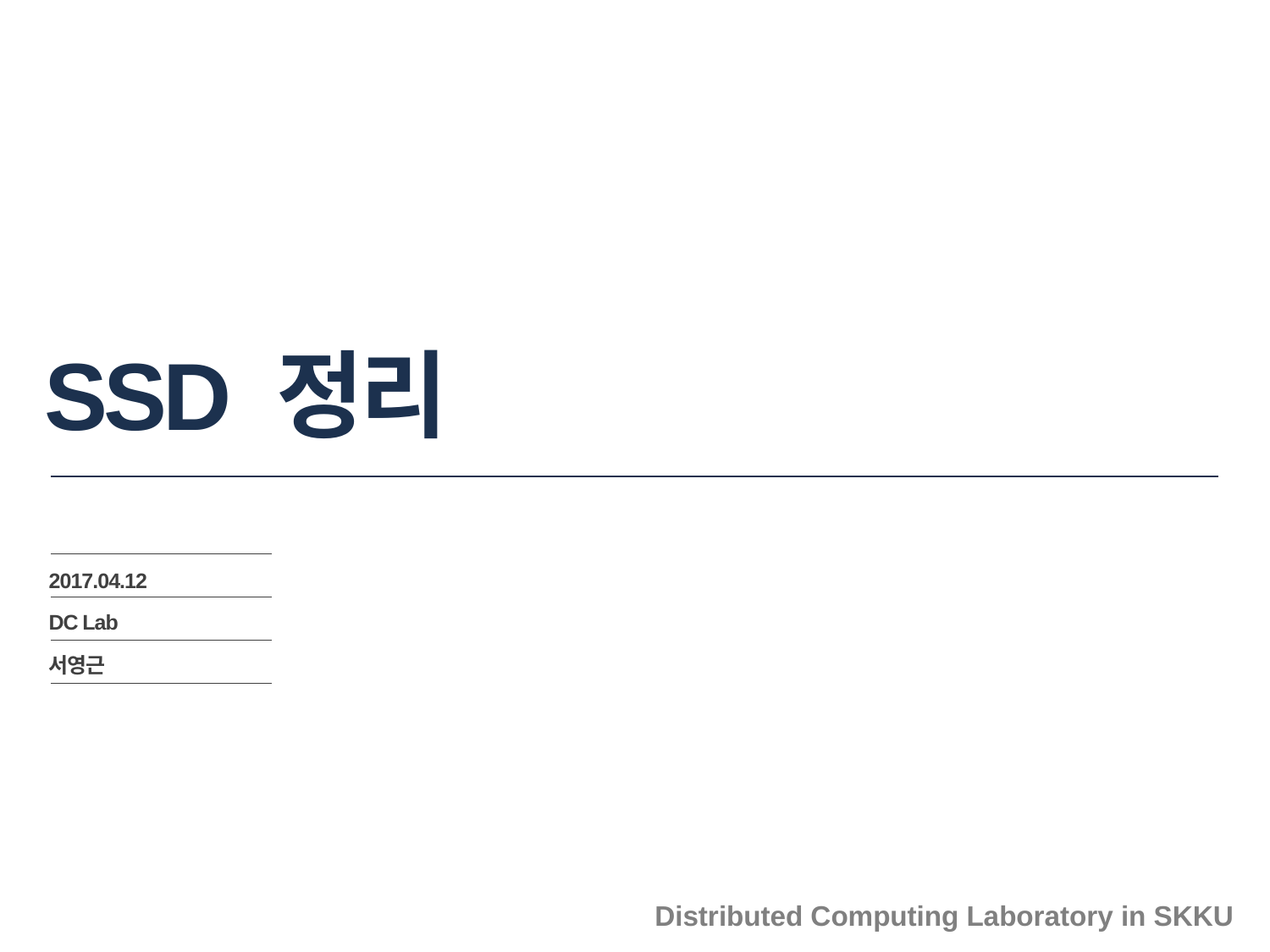

# SSD 정리
2017.04.12
DC Lab
서영근
Distributed Computing Laboratory in SKKU